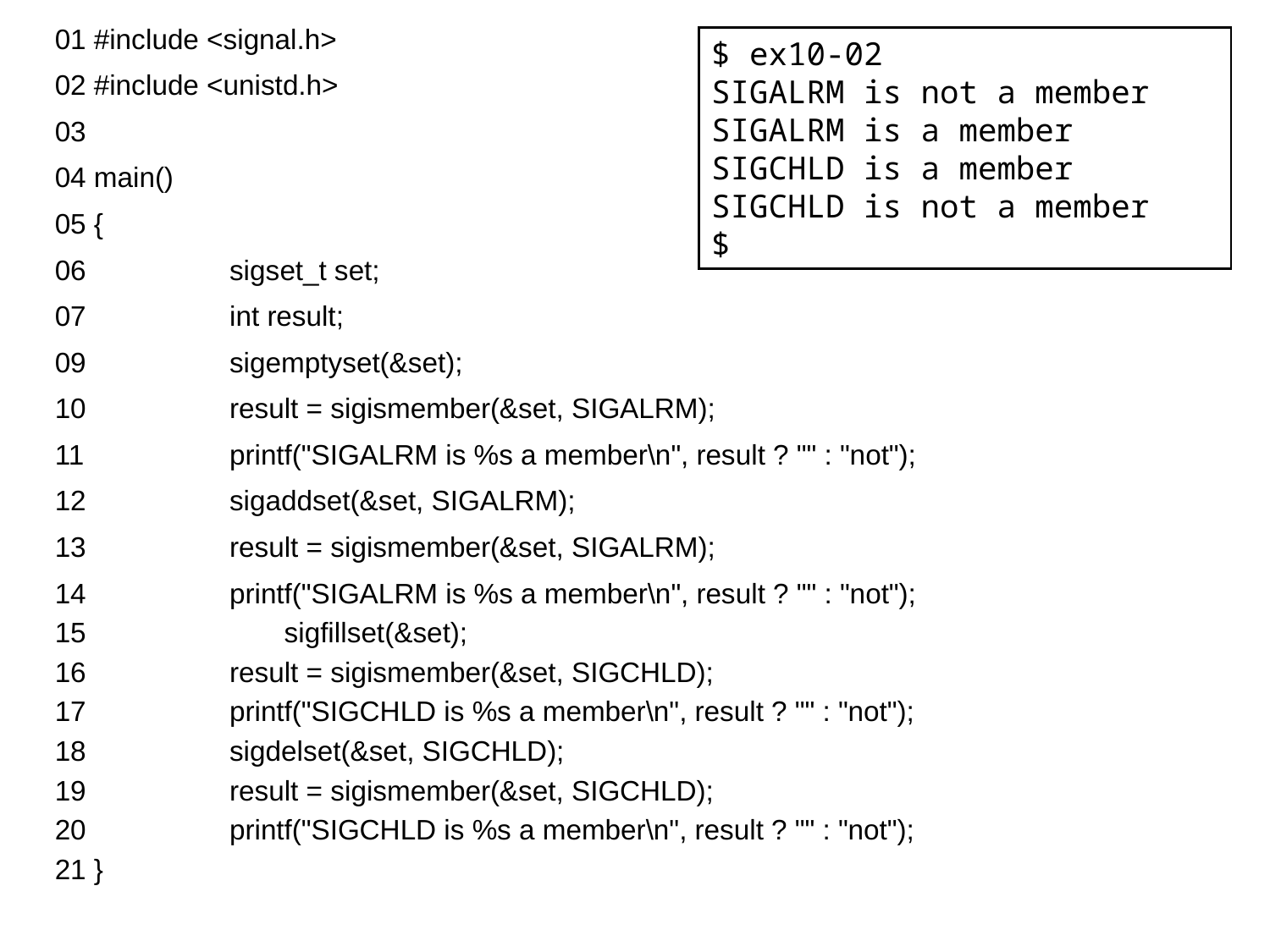

01 #include <signal.h>
02 #include <unistd.h>
03
04 main()
05 {
06         	sigset_t set;
07         	int result;
09         	sigemptyset(&set);
10         	result = sigismember(&set, SIGALRM);
11         	printf("SIGALRM is %s a member\n", result ? "" : "not");
12         	sigaddset(&set, SIGALRM);
13         	result = sigismember(&set, SIGALRM);
14         	printf("SIGALRM is %s a member\n", result ? "" : "not");
15		       sigfillset(&set);
16        	result = sigismember(&set, SIGCHLD);
17        	printf("SIGCHLD is %s a member\n", result ? "" : "not");
18        	sigdelset(&set, SIGCHLD);
19        	result = sigismember(&set, SIGCHLD);
20        	printf("SIGCHLD is %s a member\n", result ? "" : "not");
21 }
$ ex10-02
SIGALRM is not a member
SIGALRM is a member
SIGCHLD is a member
SIGCHLD is not a member
$
2022-05-23
리눅스 프로그래밍
10